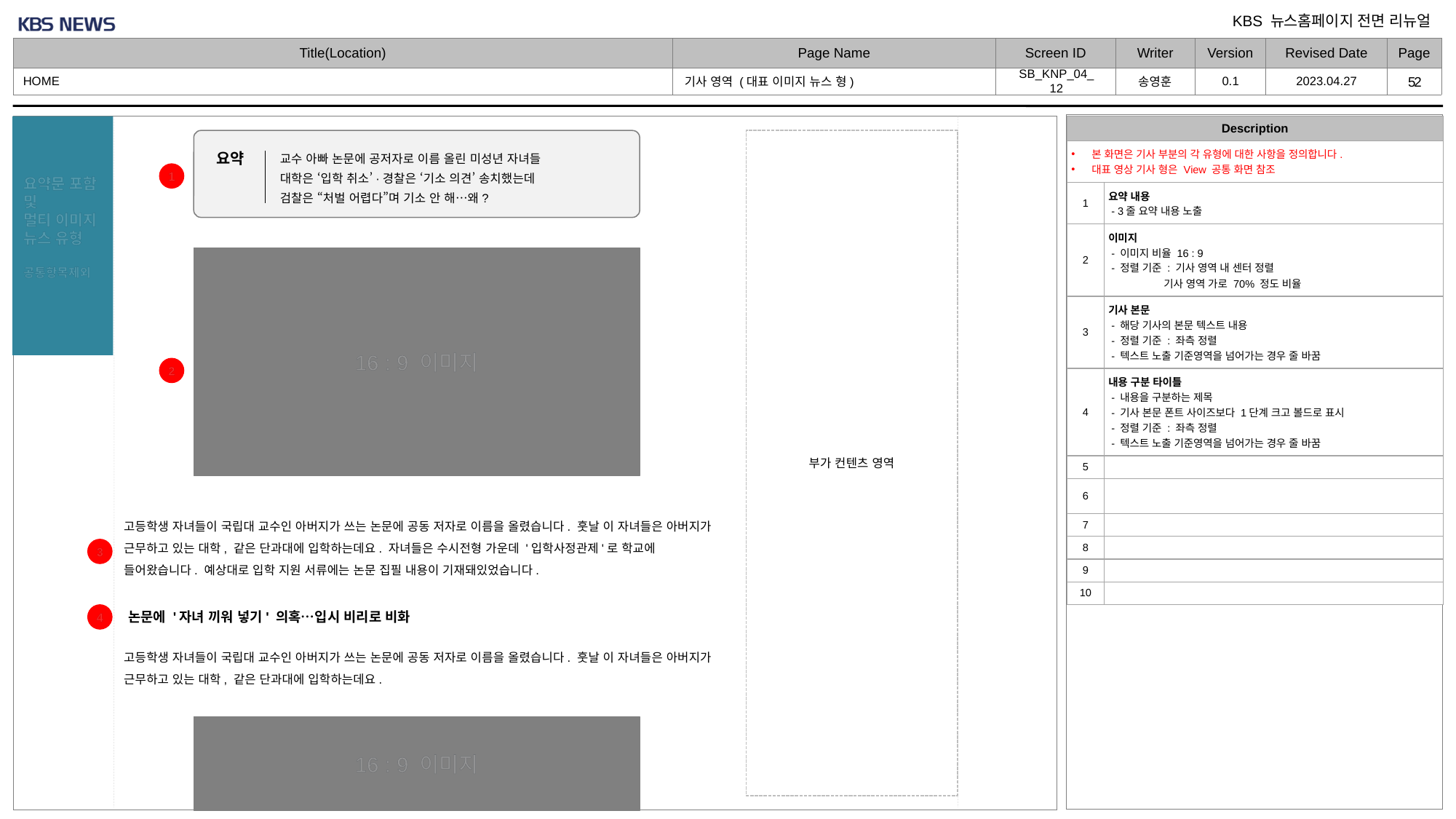

2023.04.27
0.1
HOME
SB_KNP_04_12
# 기사 영역 (대표 이미지 뉴스 형)
요약문 포함
및
멀티 이미지
뉴스 유형

공통항목제외

| Description |  |
| --- | --- |
| 본 화면은 기사 부분의 각 유형에 대한 사항을 정의합니다. 대표 영상 기사 형은 View 공통 화면 참조 |  |
| 1 | 요약 내용 - 3줄 요약 내용 노출 |
| 2 | 이미지 - 이미지 비율 16 : 9 - 정렬 기준 : 기사 영역 내 센터 정렬 기사 영역 가로 70% 정도 비율 |
| 3 | 기사 본문 - 해당 기사의 본문 텍스트 내용 - 정렬 기준 : 좌측 정렬 - 텍스트 노출 기준영역을 넘어가는 경우 줄 바꿈 |
| 4 | 내용 구분 타이틀 - 내용을 구분하는 제목 - 기사 본문 폰트 사이즈보다 1단계 크고 볼드로 표시 - 정렬 기준 : 좌측 정렬 - 텍스트 노출 기준영역을 넘어가는 경우 줄 바꿈 |
| 5 |  |
| 6 |  |
| 7 |  |
| 8 |  |
| 9 |  |
| 10 |  |

부가 컨텐츠 영역
교수 아빠 논문에 공저자로 이름 올린 미성년 자녀들
대학은 ‘입학 취소’·경찰은 ‘기소 의견’ 송치했는데
검찰은 “처벌 어렵다”며 기소 안 해…왜?
요약
1
16 : 9 이미지
2
고등학생 자녀들이 국립대 교수인 아버지가 쓰는 논문에 공동 저자로 이름을 올렸습니다. 훗날 이 자녀들은 아버지가 근무하고 있는 대학, 같은 단과대에 입학하는데요. 자녀들은 수시전형 가운데 '입학사정관제'로 학교에 들어왔습니다. 예상대로 입학 지원 서류에는 논문 집필 내용이 기재돼있었습니다.
3
논문에 '자녀 끼워 넣기' 의혹…입시 비리로 비화
4
고등학생 자녀들이 국립대 교수인 아버지가 쓰는 논문에 공동 저자로 이름을 올렸습니다. 훗날 이 자녀들은 아버지가 근무하고 있는 대학, 같은 단과대에 입학하는데요.
16 : 9 이미지